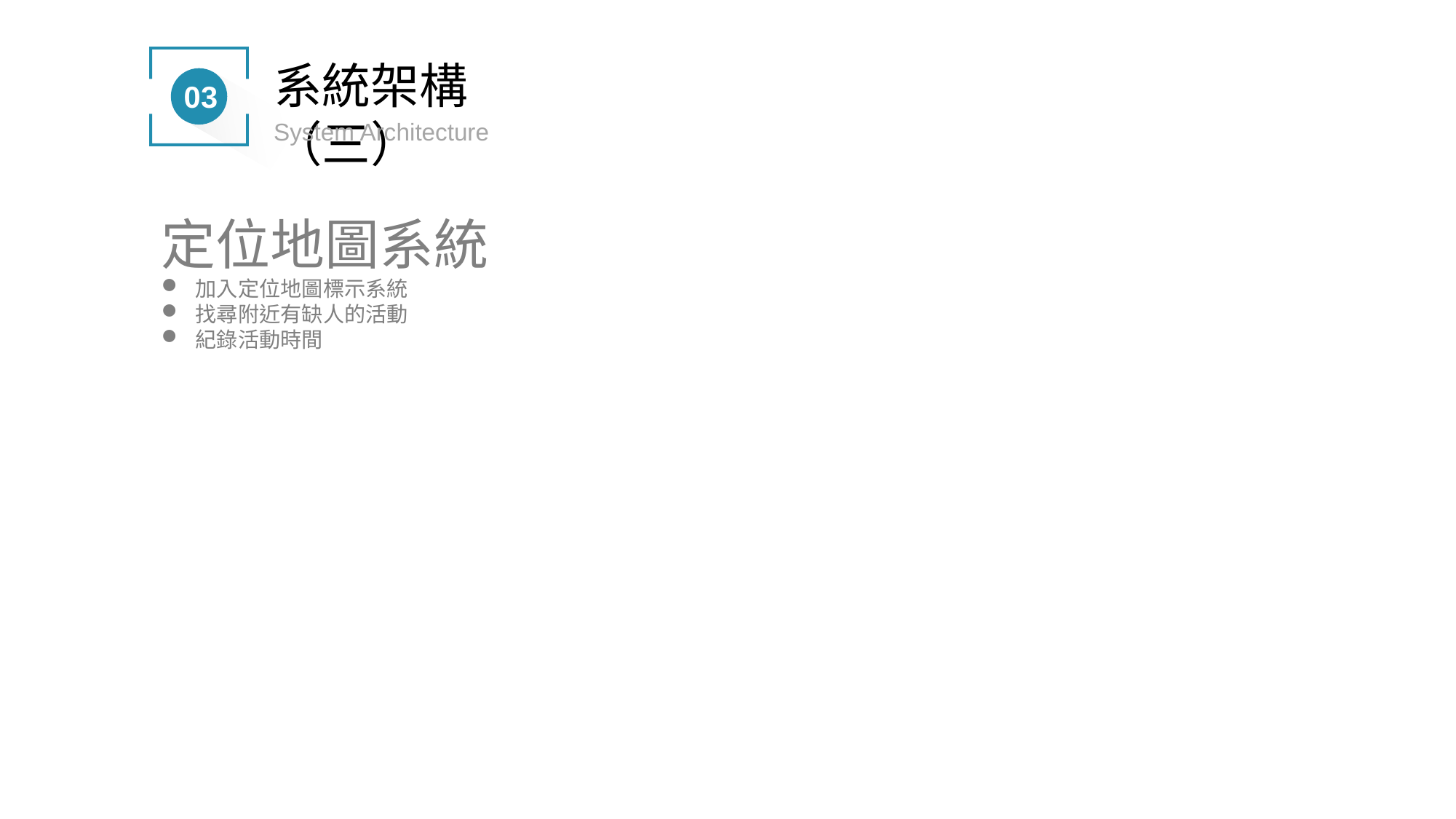

系統架構（三）

03
System Architecture
定位地圖系統
加入定位地圖標示系統
找尋附近有缺人的活動
紀錄活動時間